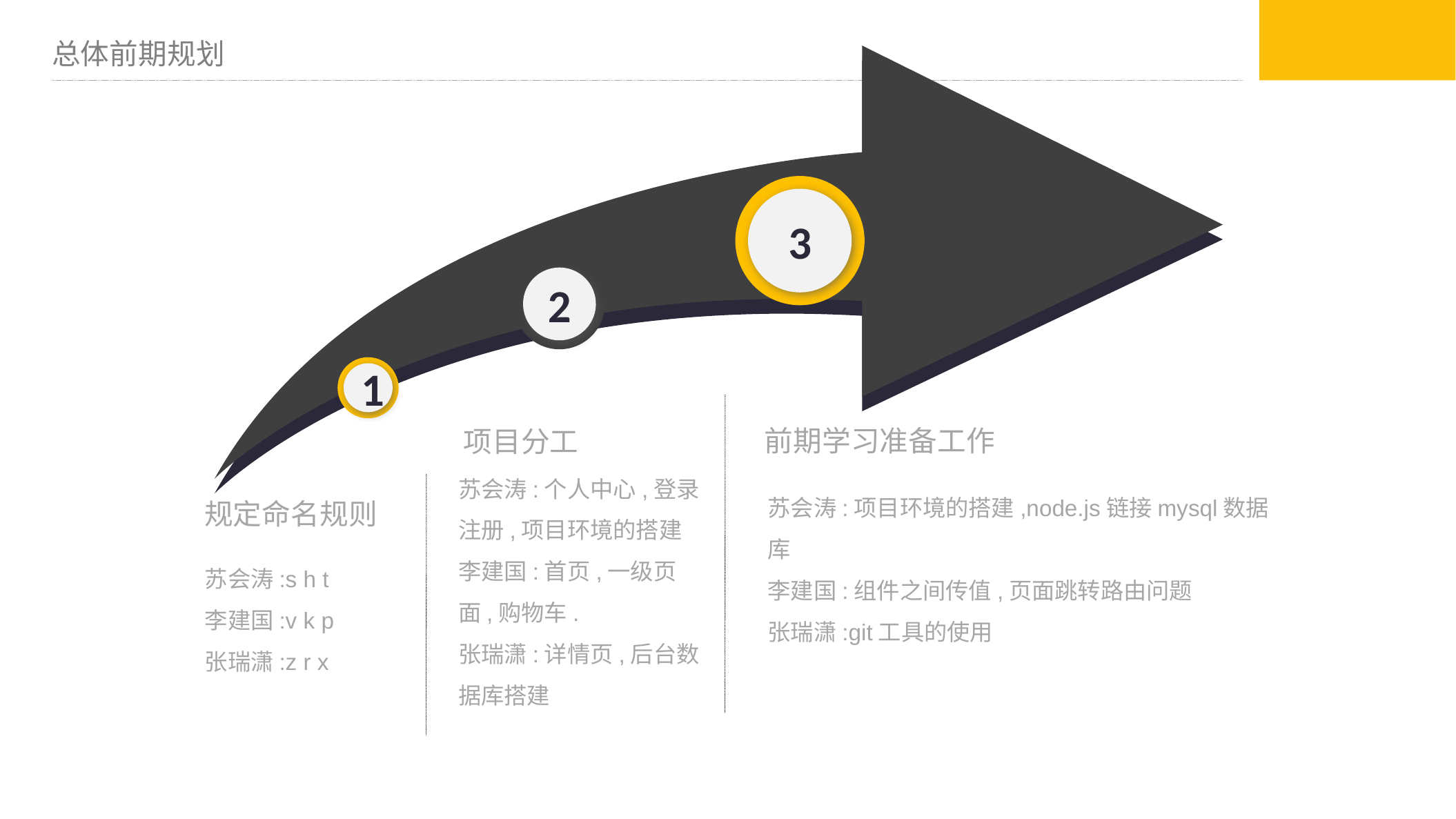

总体前期规划

3

2

1
前期学习准备工作
项目分工
苏会涛:个人中心,登录注册,项目环境的搭建
李建国:首页,一级页面,购物车.
张瑞潇:详情页,后台数据库搭建
苏会涛:项目环境的搭建,node.js链接mysql数据库
李建国:组件之间传值,页面跳转路由问题
张瑞潇:git工具的使用
规定命名规则
苏会涛:s h t
李建国:v k p
张瑞潇:z r x